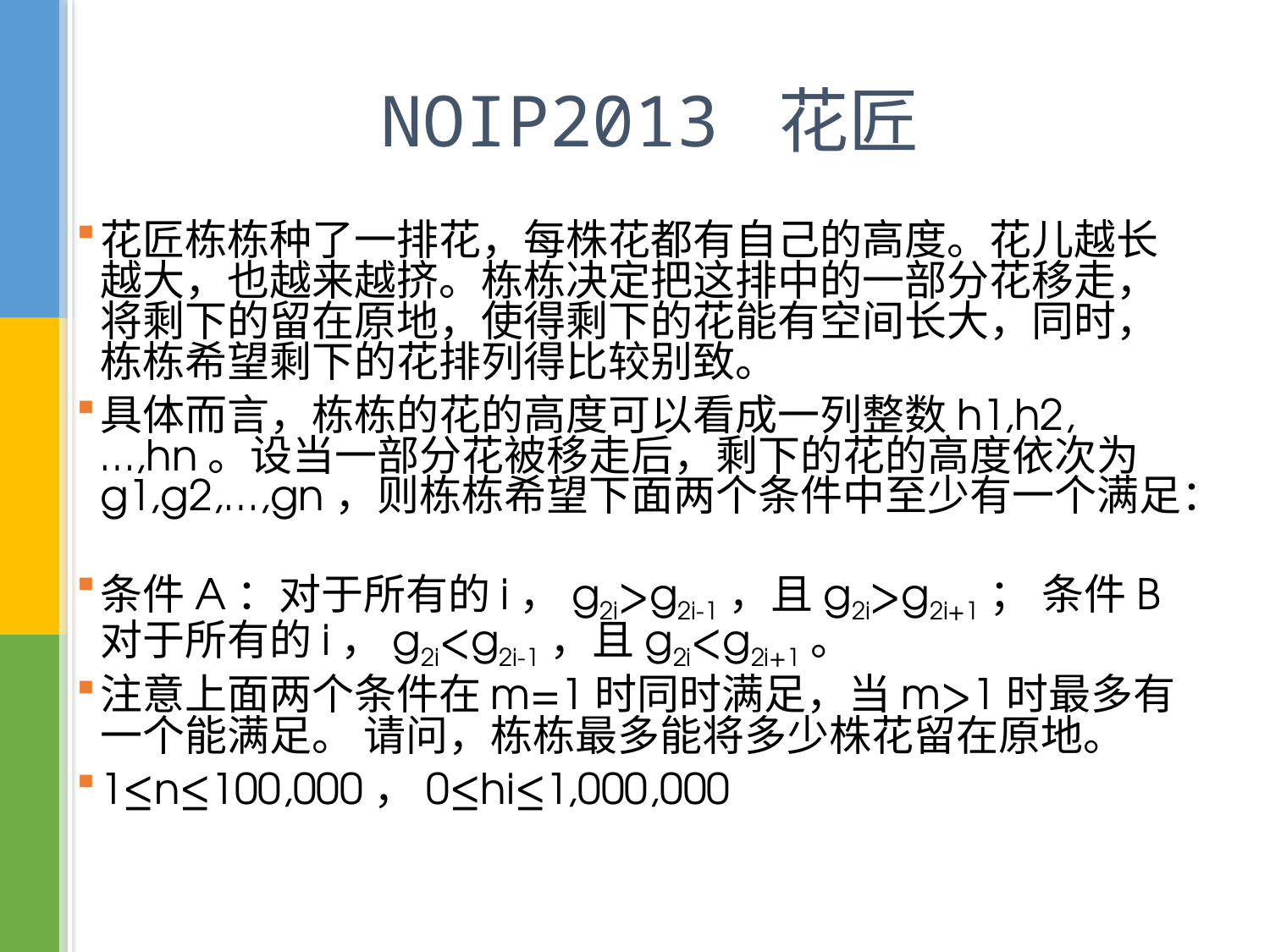

NOIP2013 花匠
花匠栋栋种了一排花，每株花都有自己的高度。花儿越长越大，也越来越挤。栋栋决定把这排中的一部分花移走，将剩下的留在原地，使得剩下的花能有空间长大，同时，栋栋希望剩下的花排列得比较别致。
具体而言，栋栋的花的高度可以看成一列整数h1,h2,…,hn。设当一部分花被移走后，剩下的花的高度依次为g1,g2,…,gn，则栋栋希望下面两个条件中至少有一个满足：
条件A：对于所有的i，g2i>g2i-1，且g2i>g2i+1； 条件B对于所有的i，g2i<g2i-1，且g2i<g2i+1。
注意上面两个条件在m=1时同时满足，当m>1时最多有一个能满足。 请问，栋栋最多能将多少株花留在原地。
1≤n≤100,000，0≤hi≤1,000,000